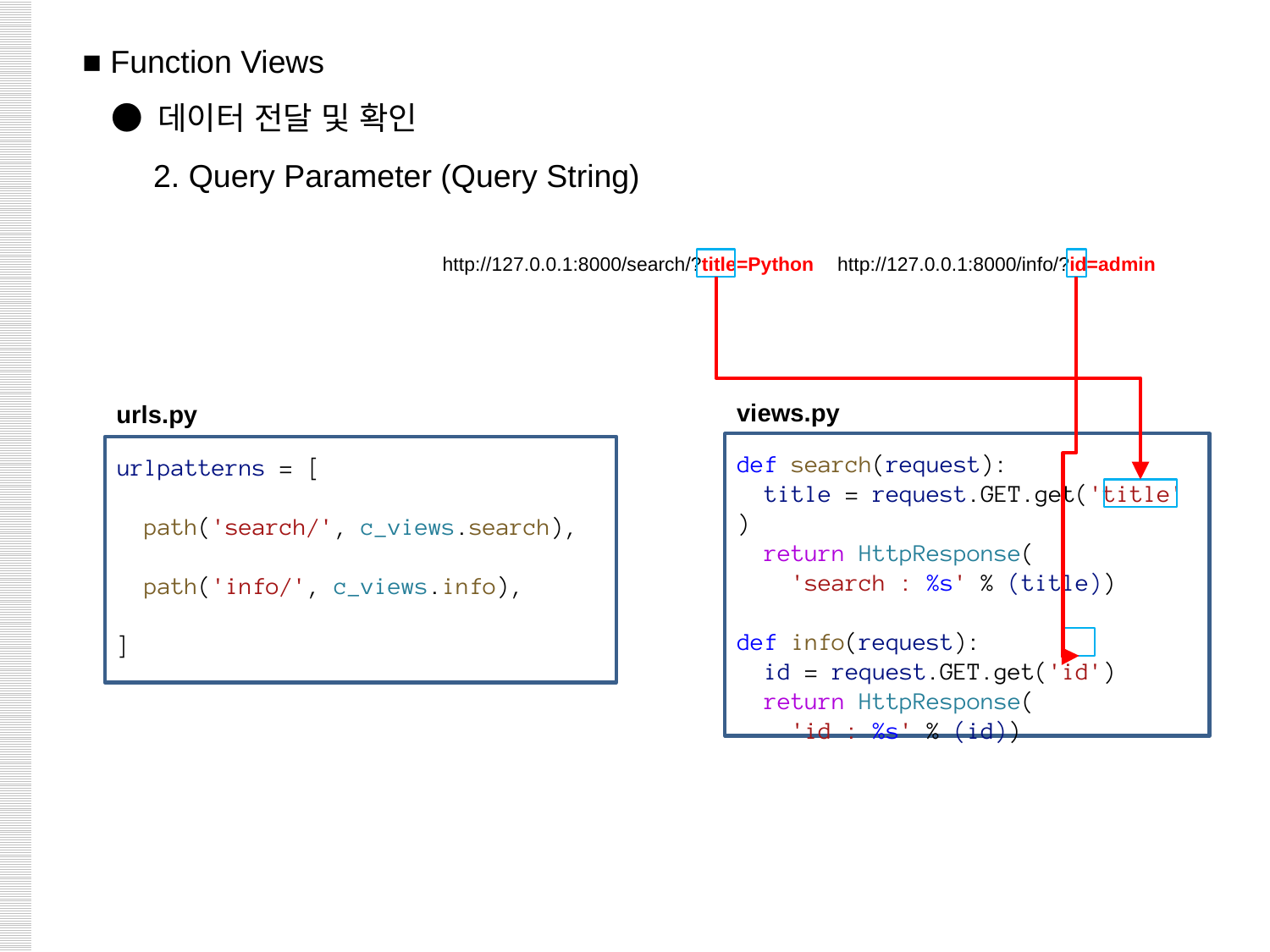

■ Function Views
    ● 데이터 전달 및 확인
        2. Query Parameter (Query String)
http://127.0.0.1:8000/search/?title=Python
http://127.0.0.1:8000/info/?id=admin

views.py
urls.py

def search(request):
  title = request.GET.get('title')
  return HttpResponse(
    'search : %s' % (title))
def info(request):
  id = request.GET.get('id')
  return HttpResponse(
    'id : %s' % (id))
urlpatterns = [

  path('search/', c_views.search),

  path('info/', c_views.info),

]